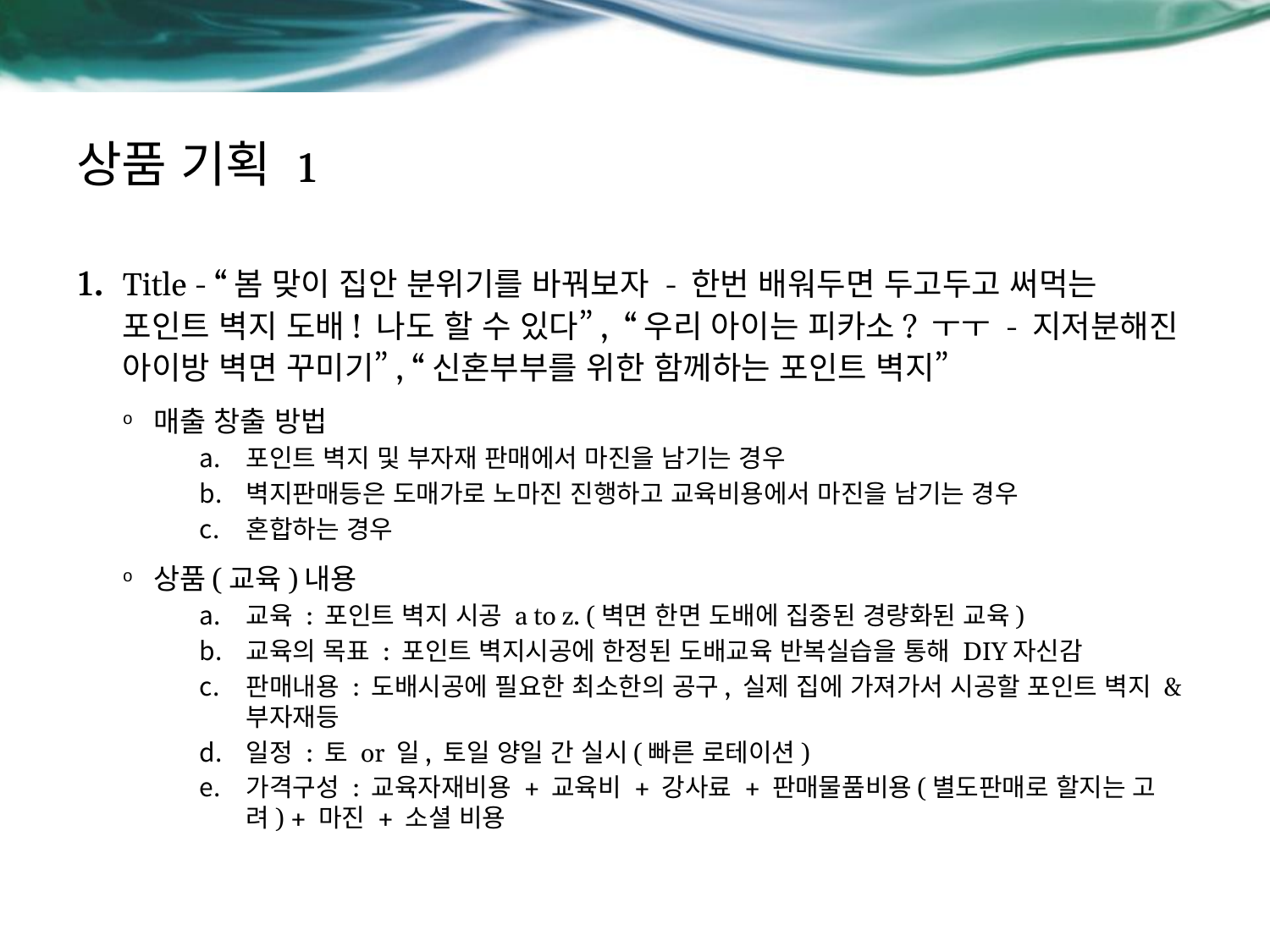

# 상품 기획 1
Title - “봄 맞이 집안 분위기를 바꿔보자 - 한번 배워두면 두고두고 써먹는 포인트 벽지 도배! 나도 할 수 있다”,  “우리 아이는 피카소? ㅜㅜ - 지저분해진 아이방 벽면 꾸미기”, “신혼부부를 위한 함께하는 포인트 벽지”
매출 창출 방법
포인트 벽지 및 부자재 판매에서 마진을 남기는 경우
벽지판매등은 도매가로 노마진 진행하고 교육비용에서 마진을 남기는 경우
혼합하는 경우
상품(교육)내용
교육 : 포인트 벽지 시공 a to z. (벽면 한면 도배에 집중된 경량화된 교육)
교육의 목표 : 포인트 벽지시공에 한정된 도배교육 반복실습을 통해 DIY자신감
판매내용 : 도배시공에 필요한 최소한의 공구, 실제 집에 가져가서 시공할 포인트 벽지 & 부자재등
일정 : 토 or 일, 토일 양일 간 실시(빠른 로테이션)
가격구성 : 교육자재비용 + 교육비 + 강사료 + 판매물품비용(별도판매로 할지는 고려) + 마진 + 소셜 비용